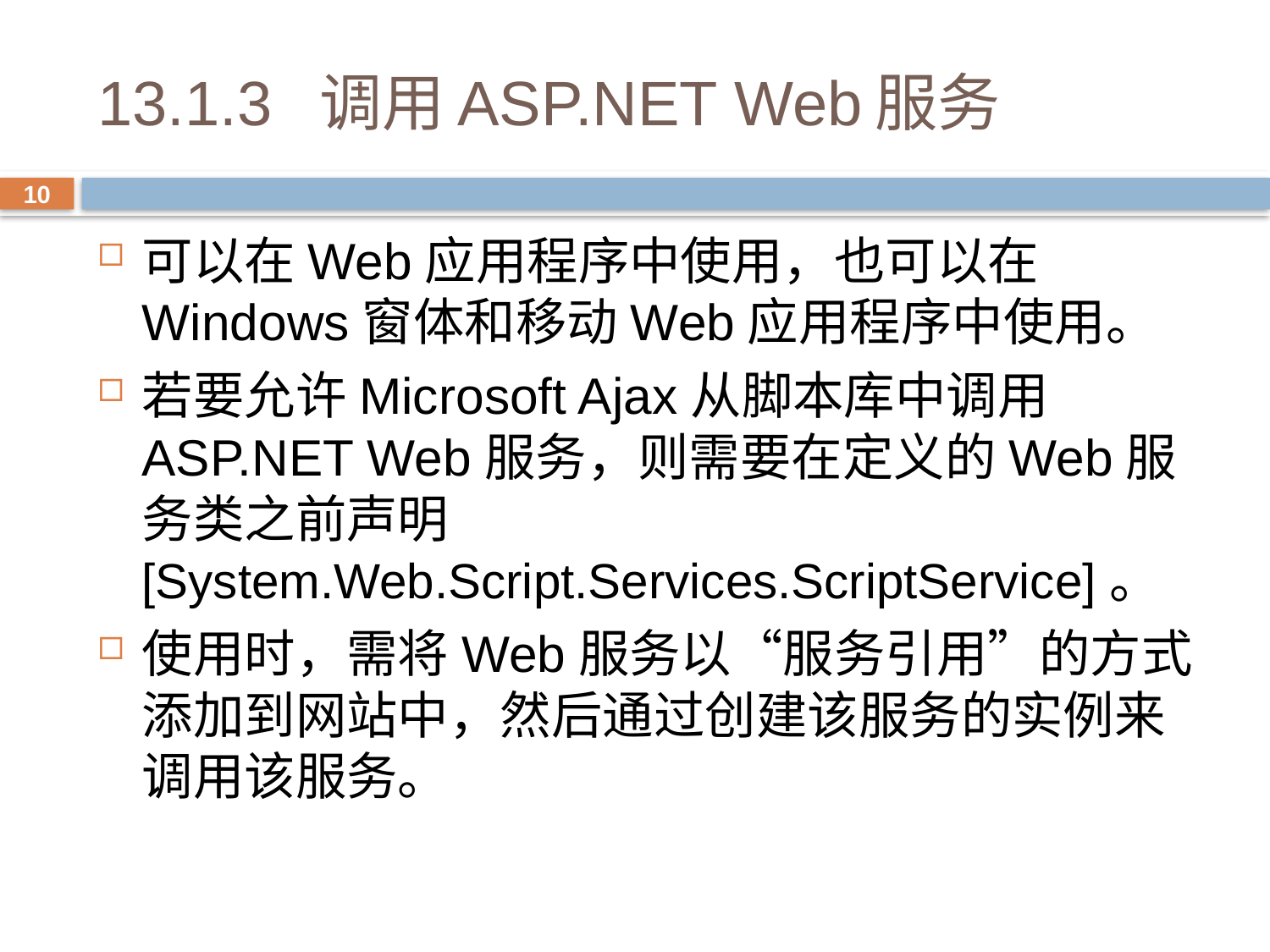

# 13.1.3  调用ASP.NET Web服务
10
可以在Web应用程序中使用，也可以在Windows窗体和移动Web应用程序中使用。
若要允许Microsoft Ajax从脚本库中调用ASP.NET Web服务，则需要在定义的Web服务类之前声明[System.Web.Script.Services.ScriptService]。
使用时，需将Web服务以“服务引用”的方式添加到网站中，然后通过创建该服务的实例来调用该服务。